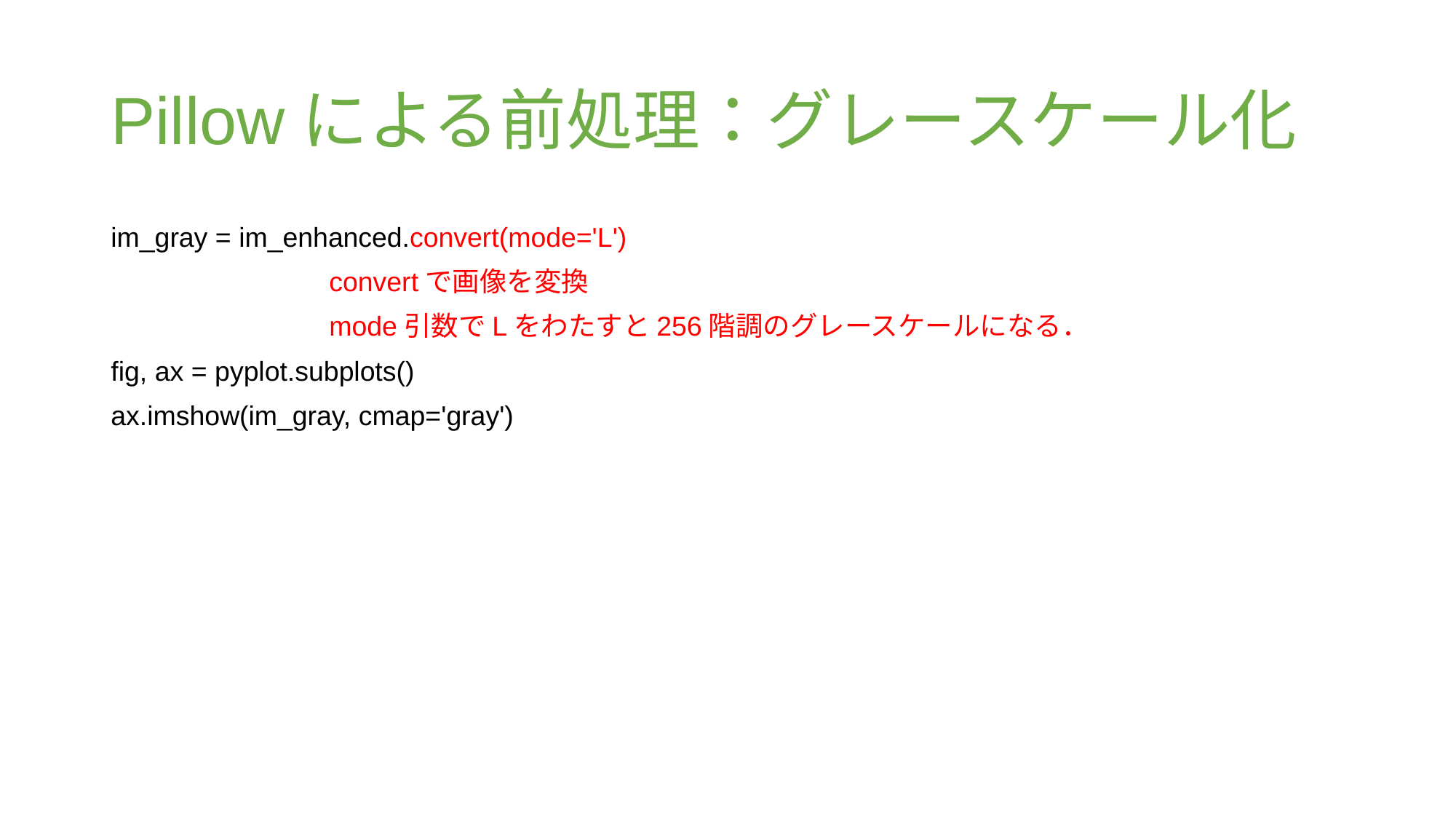

# Pillowによる前処理：グレースケール化
im_gray = im_enhanced.convert(mode='L')
		convertで画像を変換
		mode引数でLをわたすと256階調のグレースケールになる．
fig, ax = pyplot.subplots()
ax.imshow(im_gray, cmap='gray')